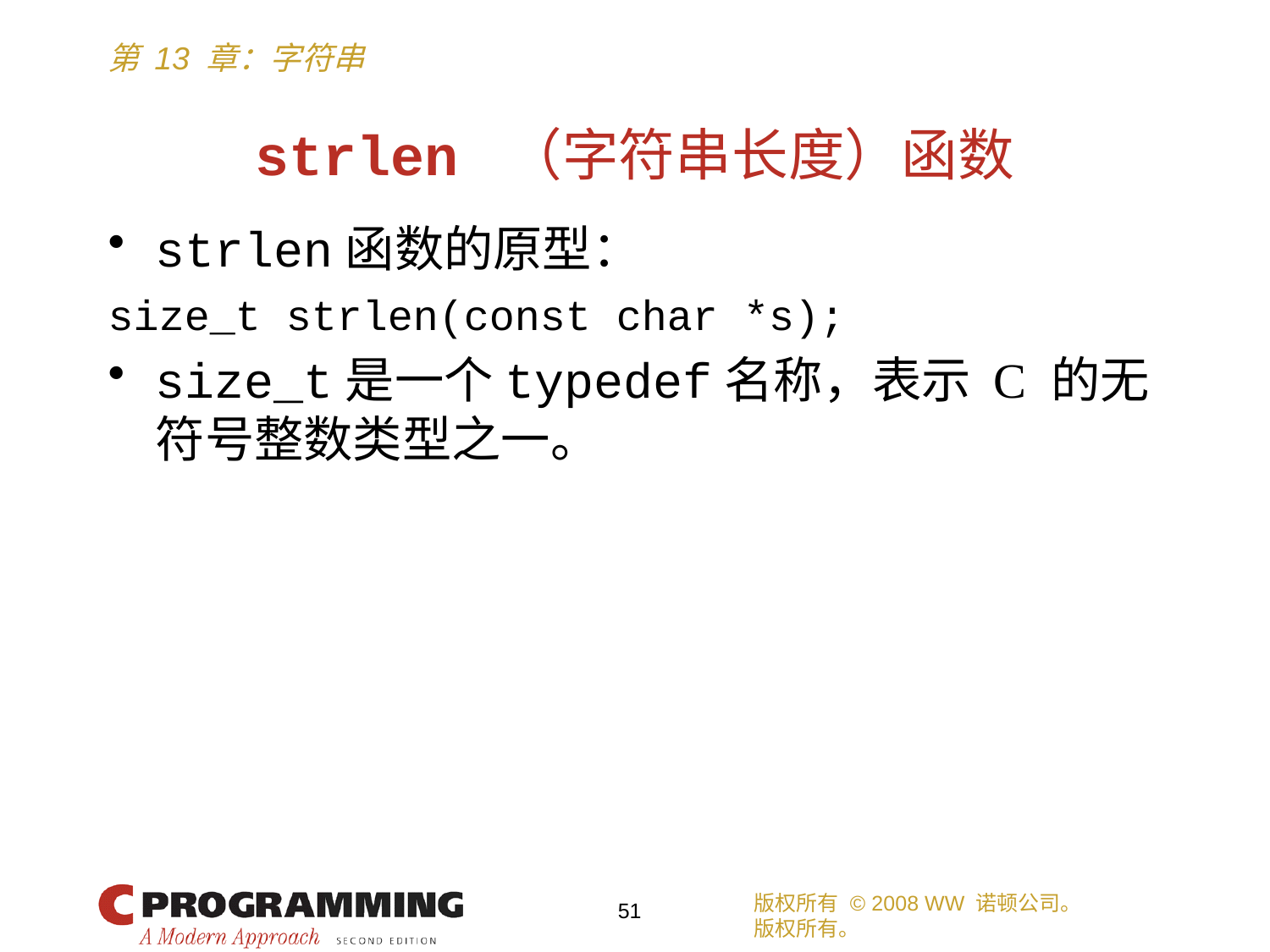

# strlen （字符串长度）函数
strlen函数的原型：
size_t strlen(const char *s);
size_t是一个typedef名称，表示 C 的无符号整数类型之一。

版权所有 © 2008 WW 诺顿公司。
版权所有。
51